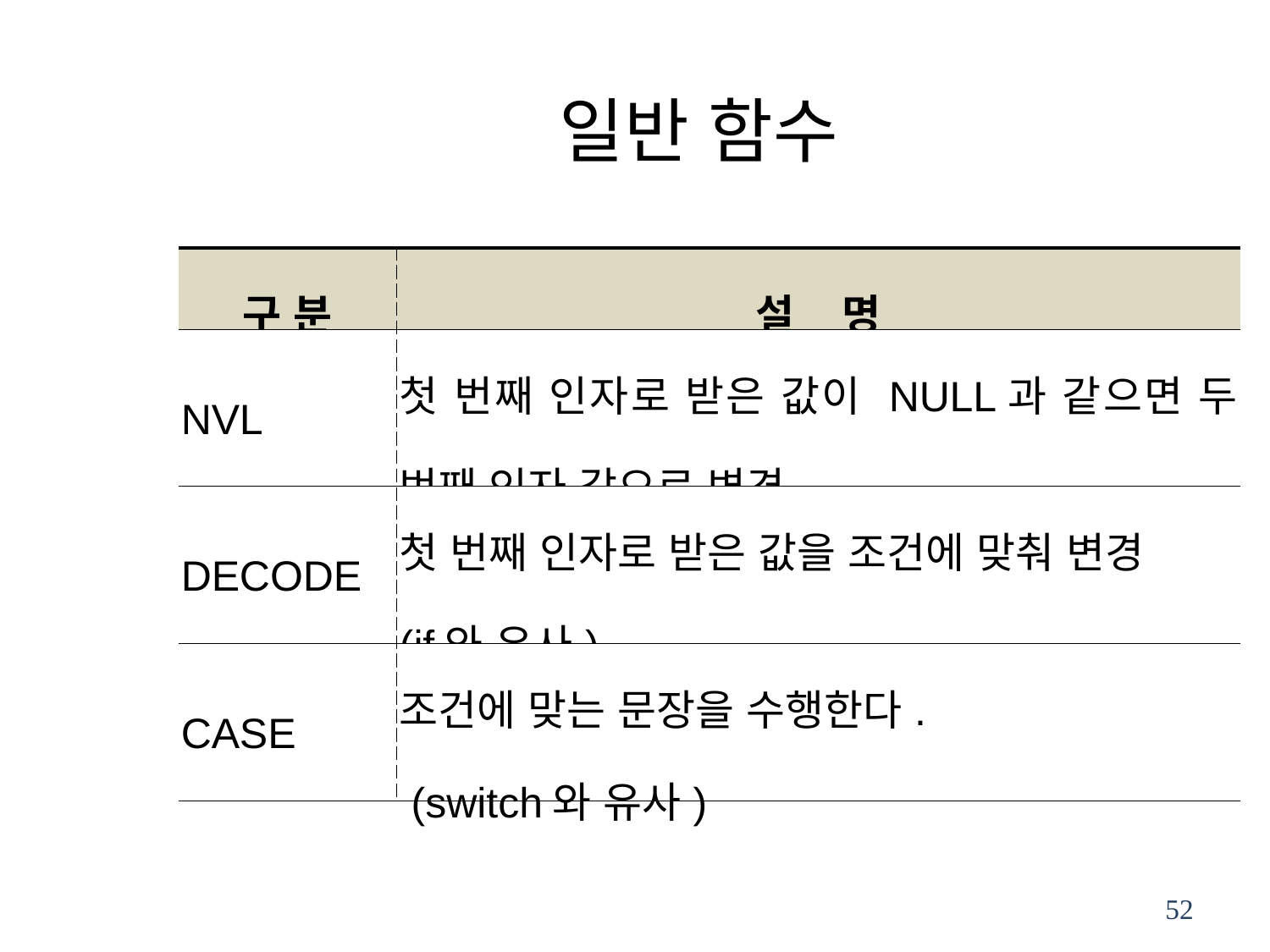

# 일반 함수

| 구 분 | 설 명 |
| --- | --- |
| NVL | 첫 번째 인자로 받은 값이 NULL과 같으면 두 번째 인자 값으로 변경 |
| DECODE | 첫 번째 인자로 받은 값을 조건에 맞춰 변경 (if와 유사) |
| CASE | 조건에 맞는 문장을 수행한다. (switch와 유사) |
52